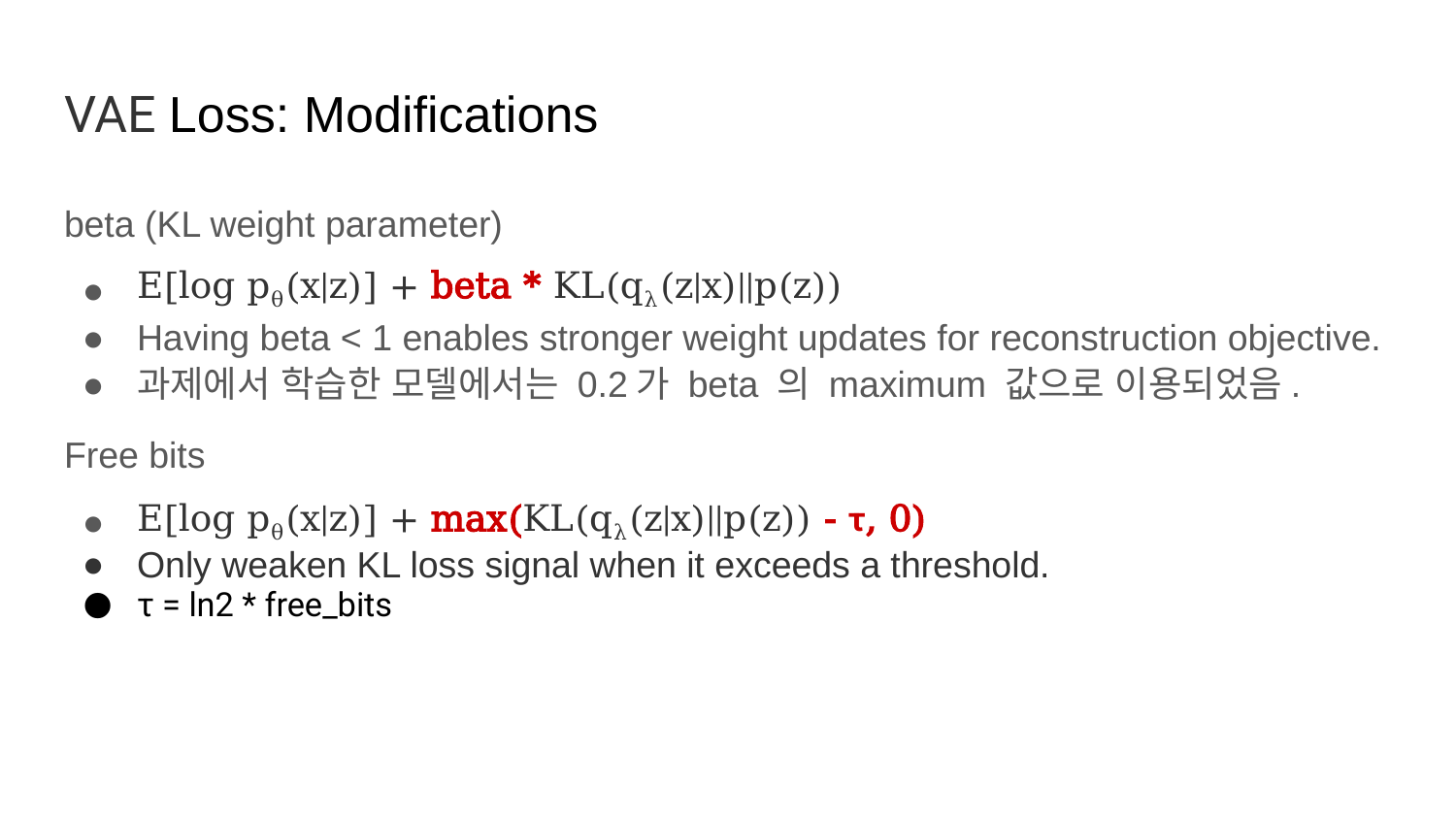

# VAE Loss: Modifications
beta (KL weight parameter)
E[log pθ(x|z)] + beta * KL(qλ(z|x)||p(z))
Having beta < 1 enables stronger weight updates for reconstruction objective.
과제에서 학습한 모델에서는 0.2가 beta 의 maximum 값으로 이용되었음.
Free bits
E[log pθ(x|z)] + max(KL(qλ(z|x)||p(z)) - τ, 0)
Only weaken KL loss signal when it exceeds a threshold.
τ = ln2 * free_bits